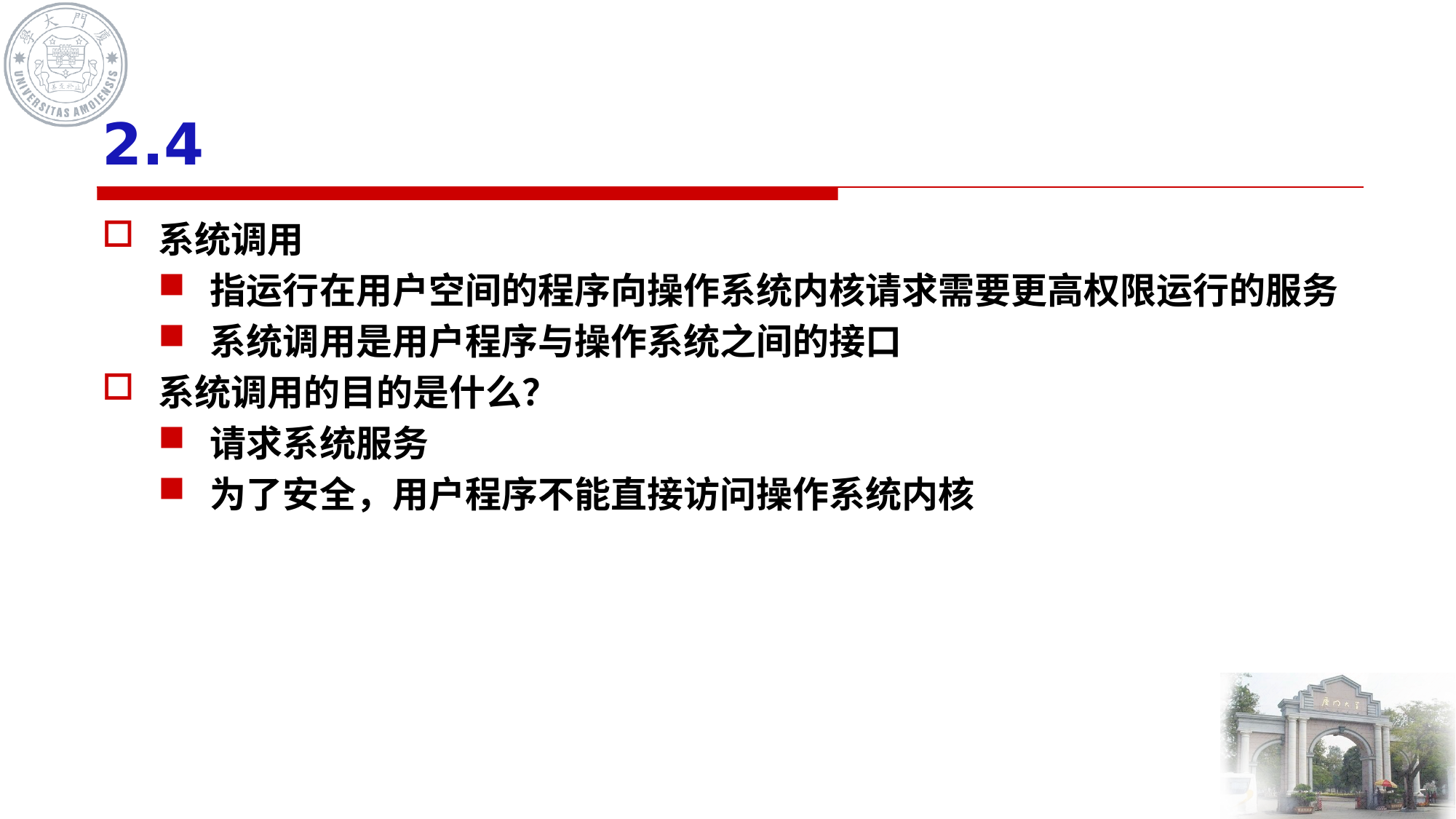

# 2.4
系统调用
指运行在用户空间的程序向操作系统内核请求需要更高权限运行的服务
系统调用是用户程序与操作系统之间的接口
系统调用的目的是什么？
请求系统服务
为了安全，用户程序不能直接访问操作系统内核